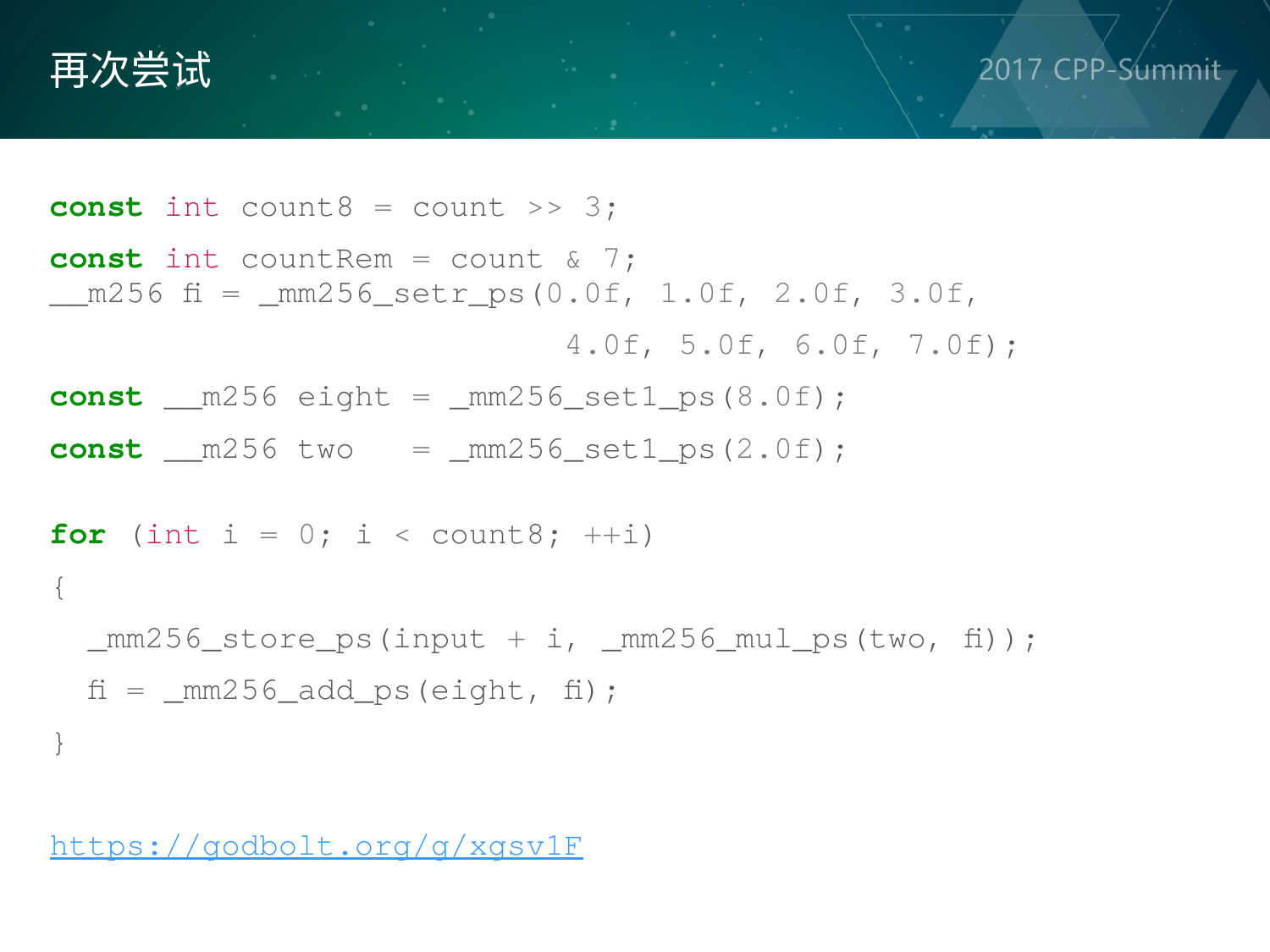

再次尝试
const int count8 = count >> 3;
const int countRem = count & 7;
__m256 fi = _mm256_setr_ps(0.0f, 1.0f, 2.0f, 3.0f,
                           4.0f, 5.0f, 6.0f, 7.0f);
const __m256 eight = _mm256_set1_ps(8.0f);
const __m256 two   = _mm256_set1_ps(2.0f);
for (int i = 0; i < count8; ++i)
{
  _mm256_store_ps(input + i, _mm256_mul_ps(two, fi));
  fi = _mm256_add_ps(eight, fi);
}

https://godbolt.org/g/xgsv1F